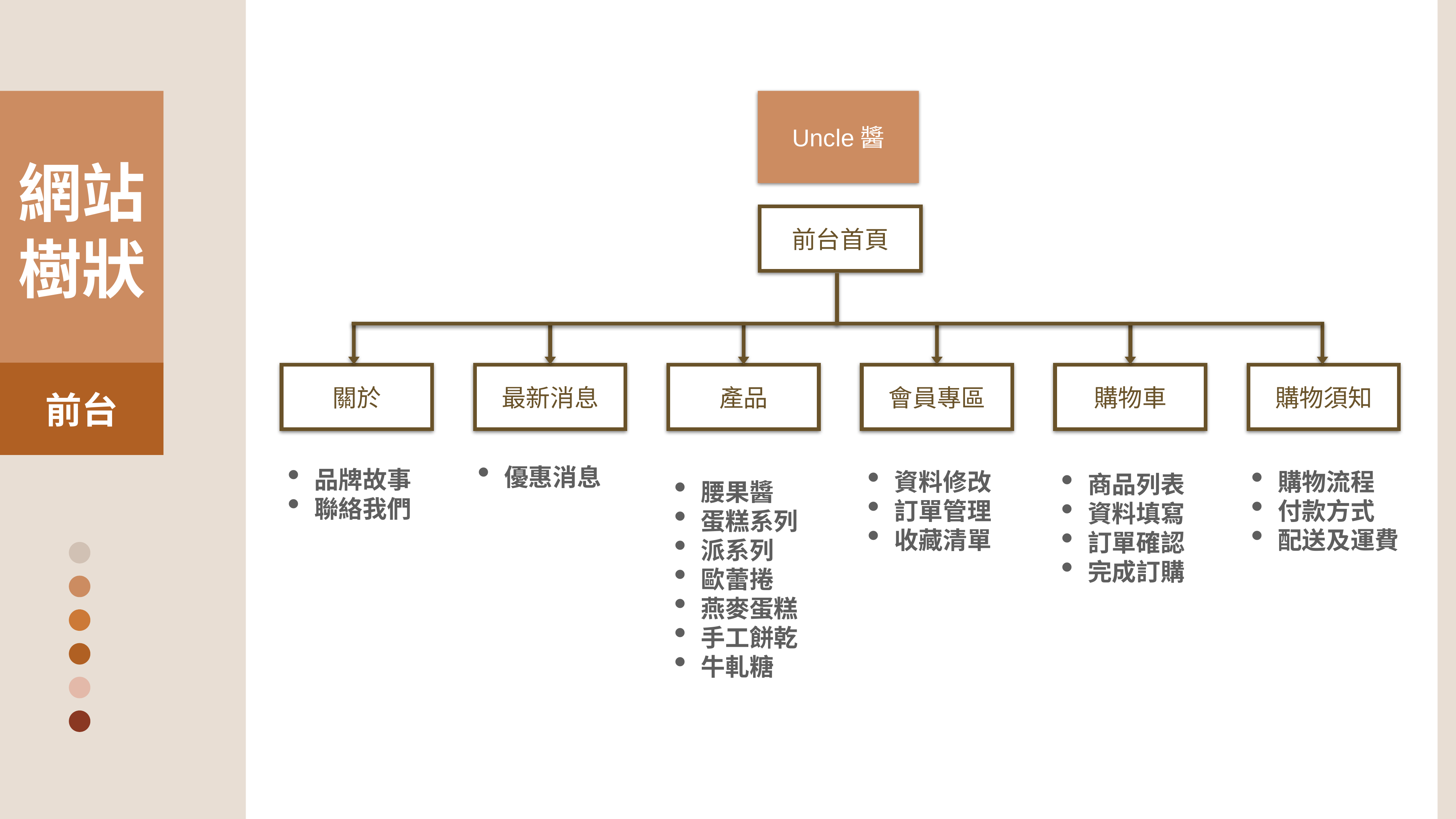

網站樹狀
Uncle醬
前台首頁

前台
關於
最新消息
產品
會員專區
購物車
購物須知
品牌故事
聯絡我們
優惠消息
腰果醬
蛋糕系列
派系列
歐蕾捲
燕麥蛋糕
手工餅乾
牛軋糖
資料修改
訂單管理
收藏清單
商品列表
資料填寫
訂單確認
完成訂購
購物流程
付款方式
配送及運費